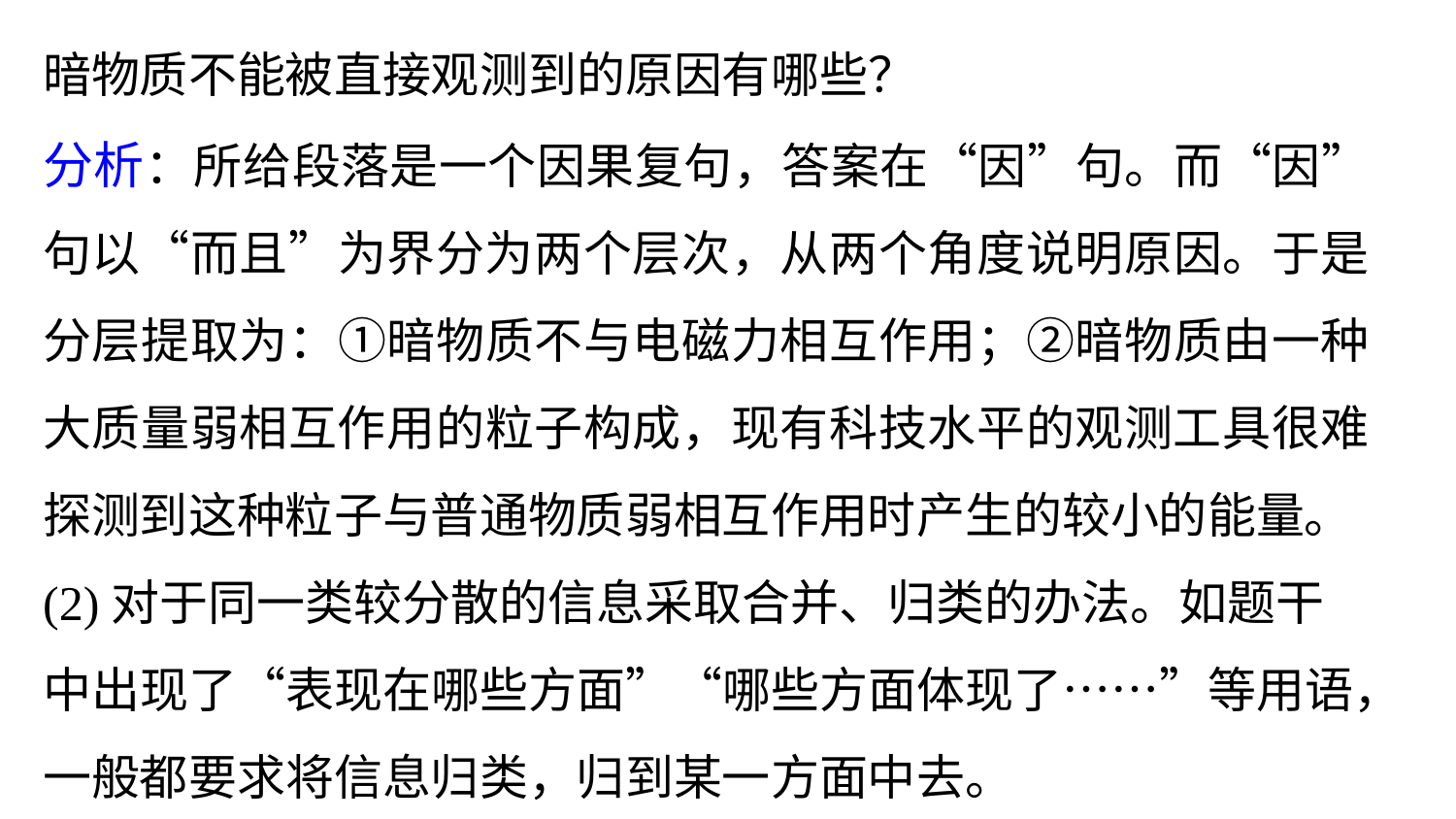

暗物质不能被直接观测到的原因有哪些？
分析：所给段落是一个因果复句，答案在“因”句。而“因”句以“而且”为界分为两个层次，从两个角度说明原因。于是分层提取为：①暗物质不与电磁力相互作用；②暗物质由一种大质量弱相互作用的粒子构成，现有科技水平的观测工具很难探测到这种粒子与普通物质弱相互作用时产生的较小的能量。
(2)对于同一类较分散的信息采取合并、归类的办法。如题干中出现了“表现在哪些方面”“哪些方面体现了……”等用语，一般都要求将信息归类，归到某一方面中去。